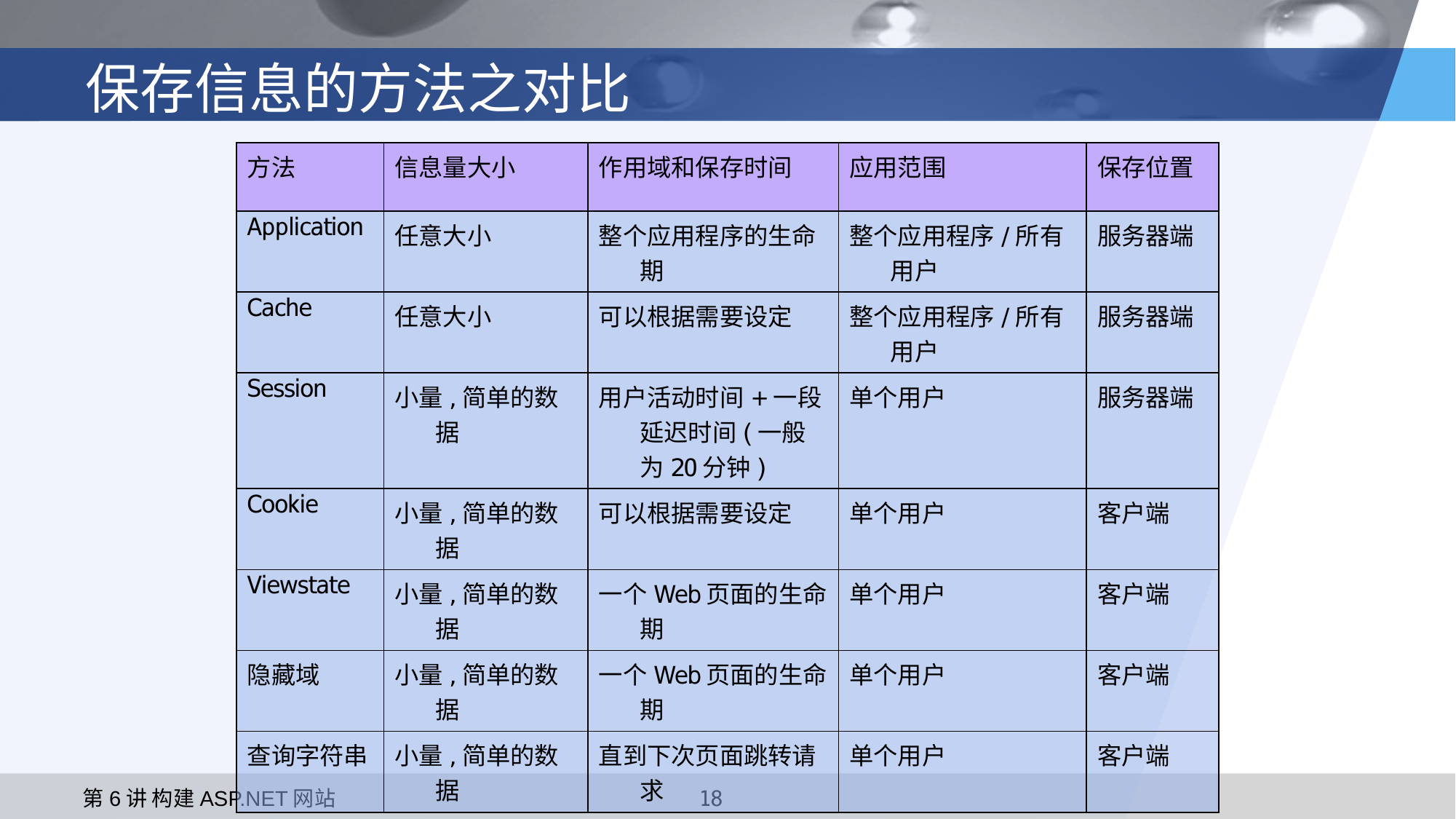

# 保存信息的方法之对比
| 方法 | 信息量大小 | 作用域和保存时间 | 应用范围 | 保存位置 |
| --- | --- | --- | --- | --- |
| Application | 任意大小 | 整个应用程序的生命期 | 整个应用程序/所有用户 | 服务器端 |
| Cache | 任意大小 | 可以根据需要设定 | 整个应用程序/所有用户 | 服务器端 |
| Session | 小量,简单的数据 | 用户活动时间+一段延迟时间(一般为20分钟) | 单个用户 | 服务器端 |
| Cookie | 小量,简单的数据 | 可以根据需要设定 | 单个用户 | 客户端 |
| Viewstate | 小量,简单的数据 | 一个Web页面的生命期 | 单个用户 | 客户端 |
| 隐藏域 | 小量,简单的数据 | 一个Web页面的生命期 | 单个用户 | 客户端 |
| 查询字符串 | 小量,简单的数据 | 直到下次页面跳转请求 | 单个用户 | 客户端 |
第6讲 构建ASP.NET网站
18